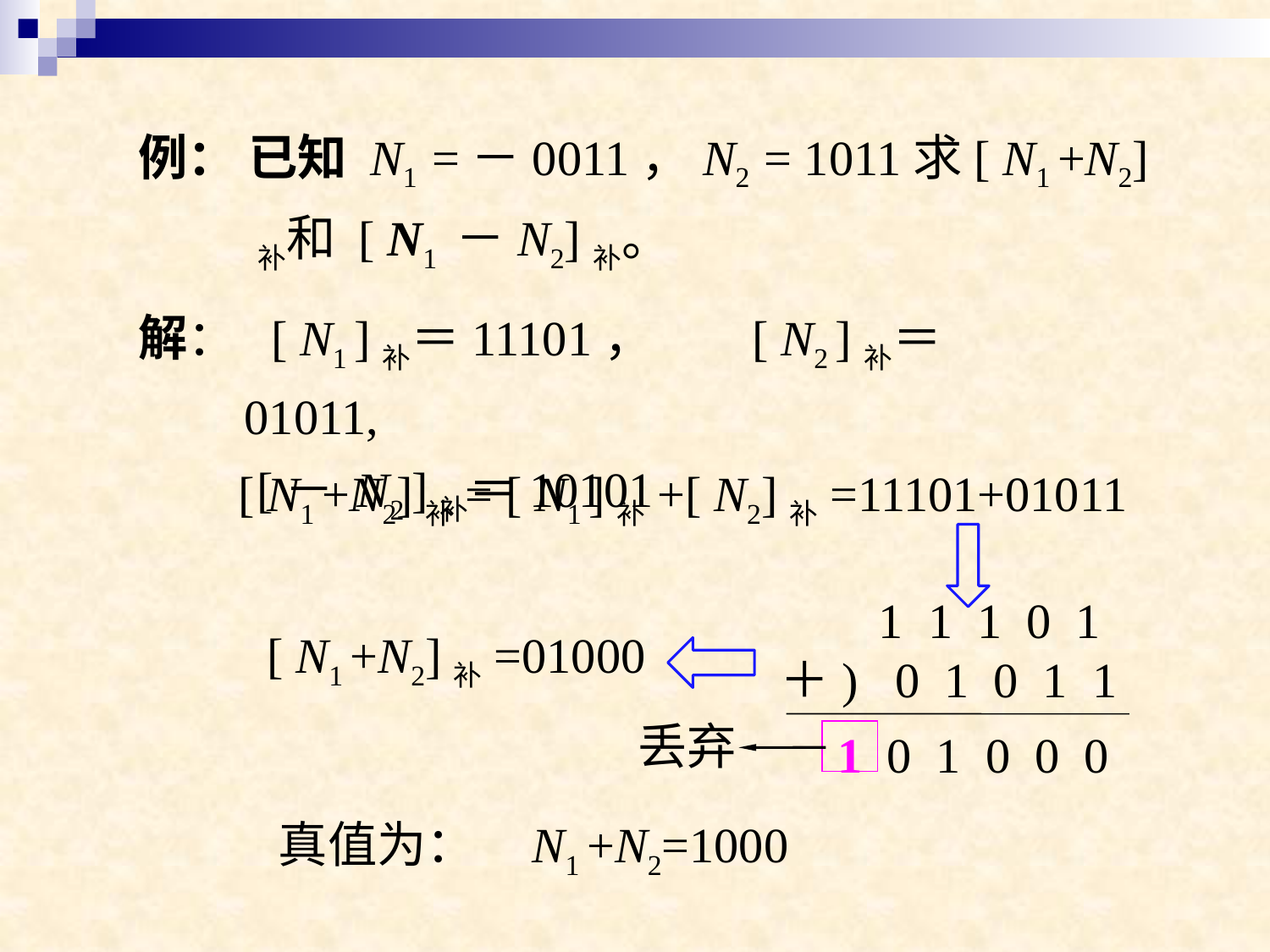

例： 已知 N1  =－0011，N2  = 1011求[ N1 +N2]补和 [ N1 －N2]补。
解：  [ N1 ]补＝11101，	[ N2 ]补＝01011,
 [－ N2 ]补＝10101
[ N1 +N2]补= [ N1 ]补+[ N2]补=11101+01011

        1  1  1  0  1
＋)   0  1  0  1  1

1  0  1  0  0  0

丢弃

[ N1 +N2]补=01000

真值为：	N1 +N2=1000